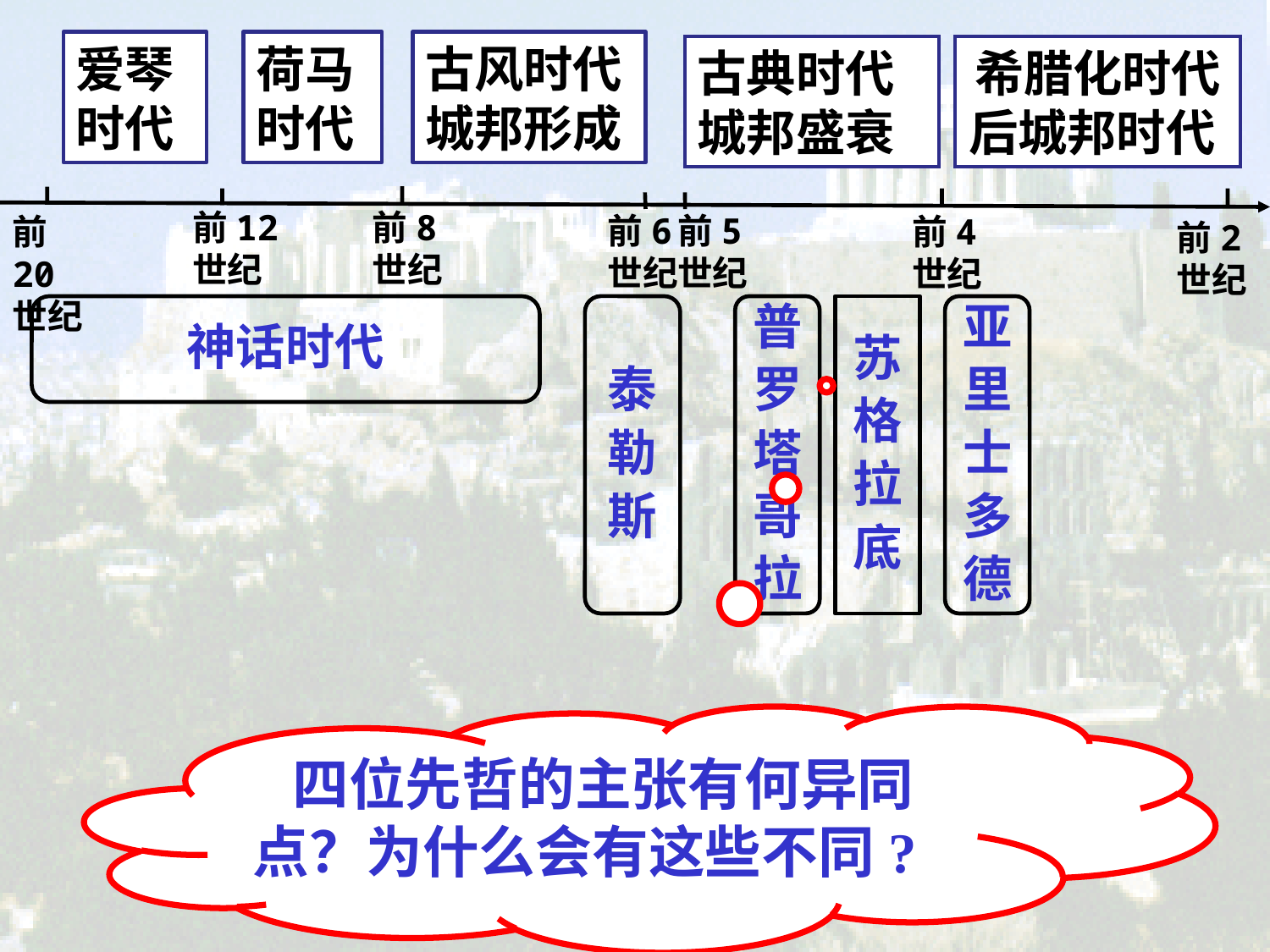

爱琴时代
荷马时代
古风时代
城邦形成
古典时代
城邦盛衰
希腊化时代
后城邦时代

前12世纪
前8世纪

前6世纪
前5世纪
前20世纪
前4世纪
前2世纪
神话时代
泰
勒
斯
普
罗
塔
哥
拉
苏
格
拉
底
亚
里
士
多
德

  四位先哲的主张有何异同点？为什么会有这些不同?